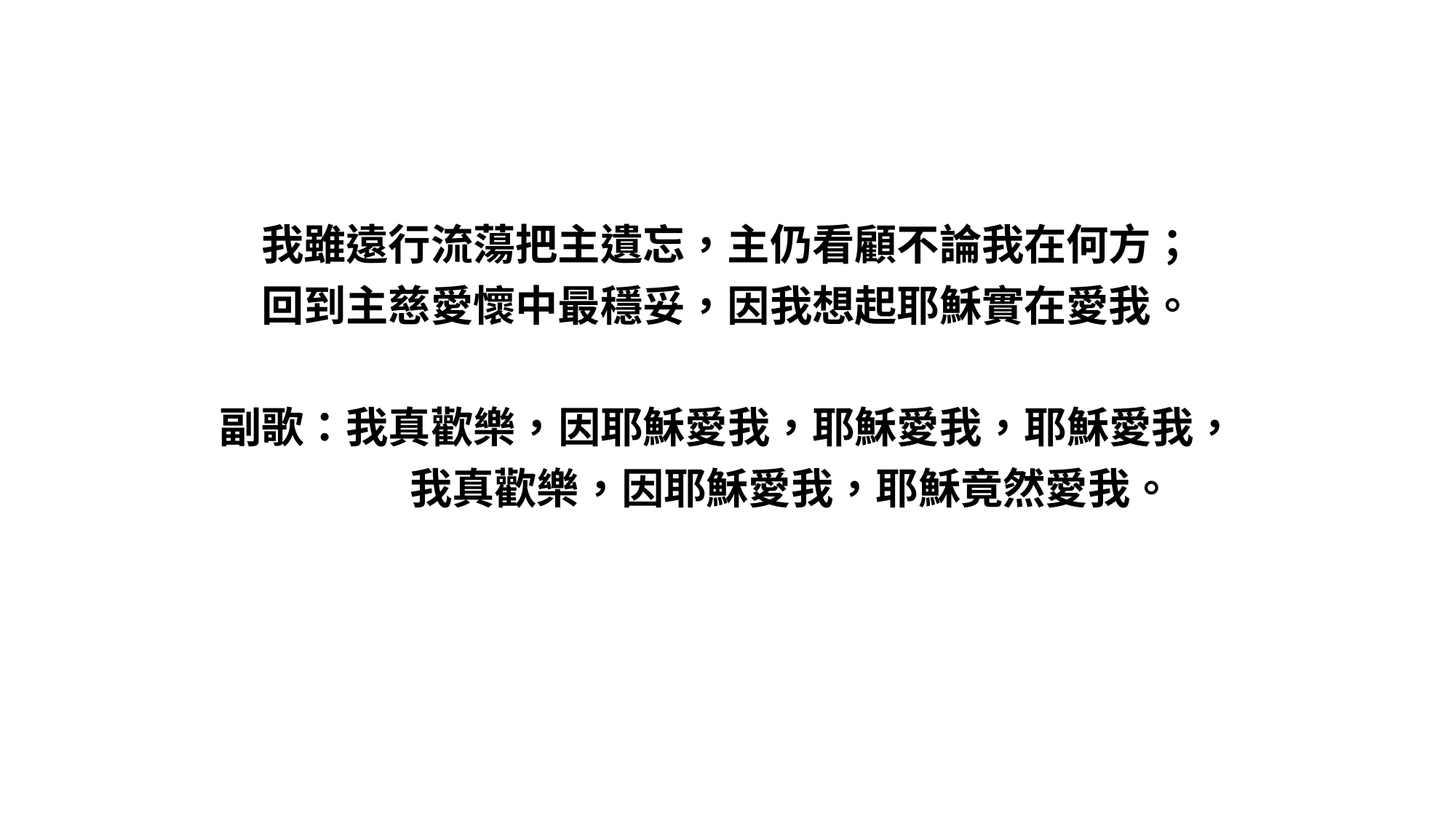

#
我雖遠行流蕩把主遺忘，主仍看顧不論我在何方；
回到主慈愛懷中最穩妥，因我想起耶穌實在愛我。

副歌：我真歡樂，因耶穌愛我，耶穌愛我，耶穌愛我，
　　　我真歡樂，因耶穌愛我，耶穌竟然愛我。